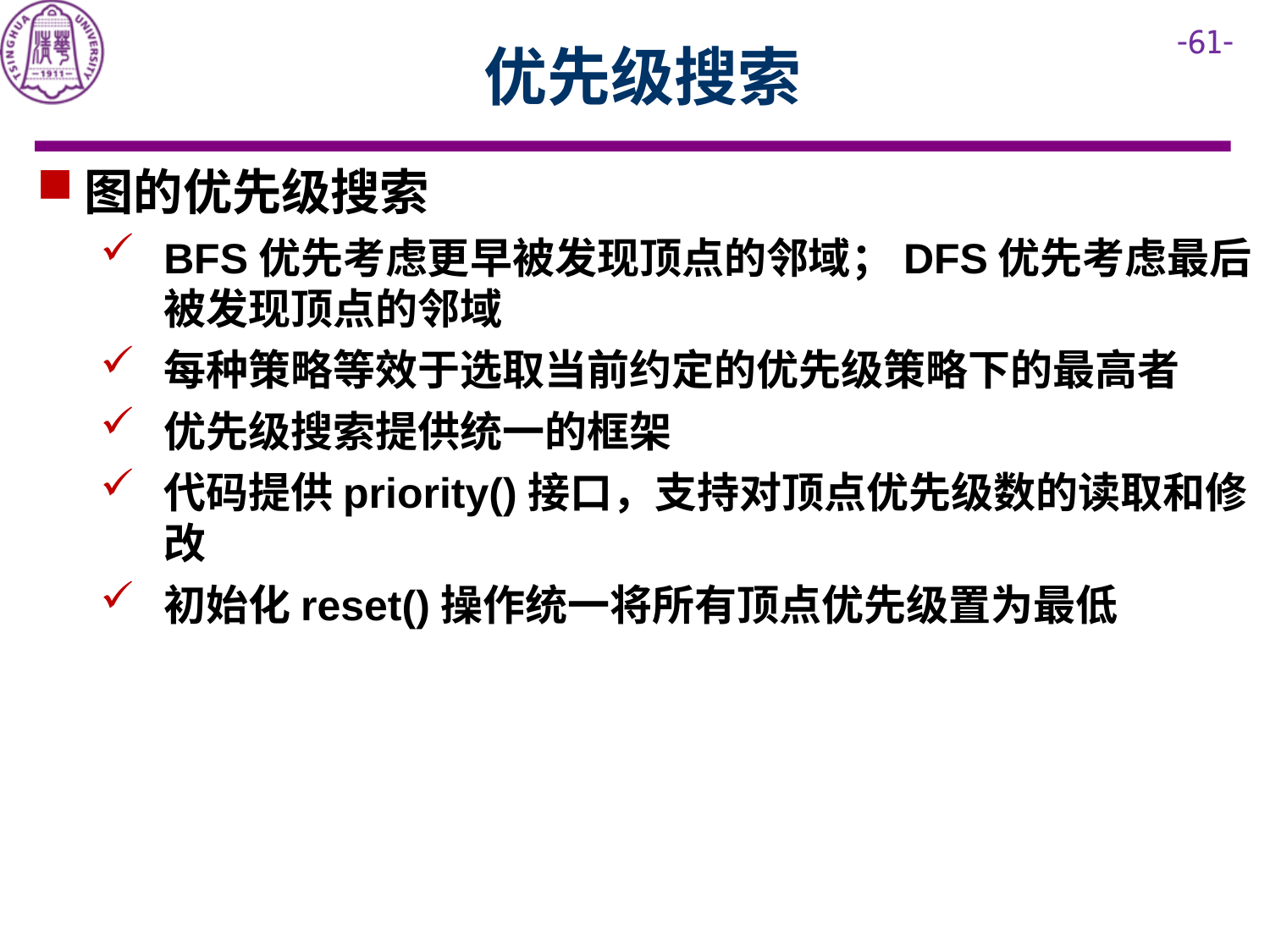

# 优先级搜索
图的优先级搜索
BFS优先考虑更早被发现顶点的邻域；DFS优先考虑最后被发现顶点的邻域
每种策略等效于选取当前约定的优先级策略下的最高者
优先级搜索提供统一的框架
代码提供priority()接口，支持对顶点优先级数的读取和修改
初始化reset()操作统一将所有顶点优先级置为最低